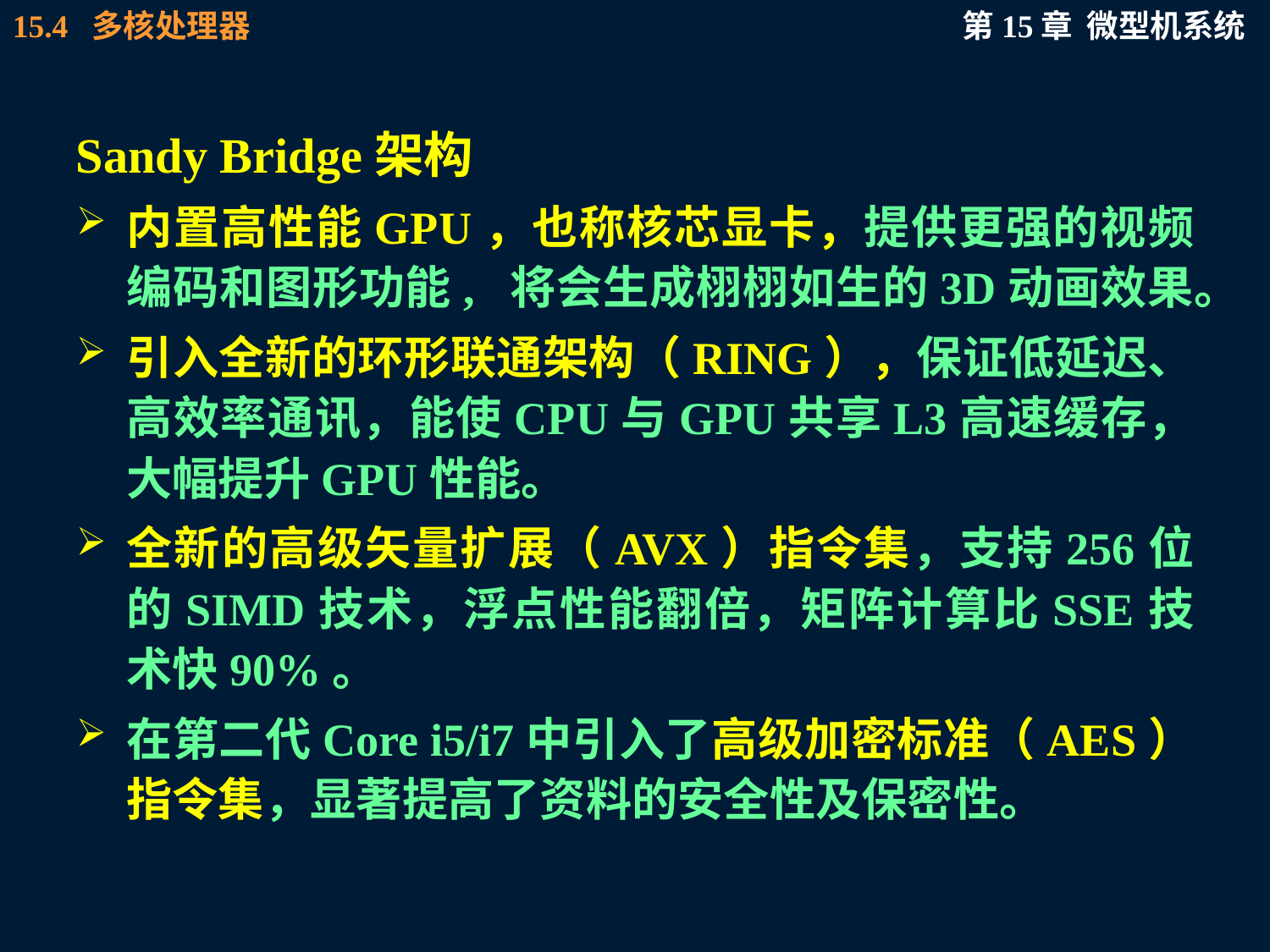

Sandy Bridge架构
内置高性能GPU，也称核芯显卡，提供更强的视频编码和图形功能,  将会生成栩栩如生的3D动画效果。
引入全新的环形联通架构（RING），保证低延迟、高效率通讯，能使CPU与GPU共享L3高速缓存，大幅提升GPU性能。
全新的高级矢量扩展（AVX）指令集，支持256位的SIMD技术，浮点性能翻倍，矩阵计算比SSE技术快90%。
在第二代Core i5/i7中引入了高级加密标准（AES）指令集，显著提高了资料的安全性及保密性。